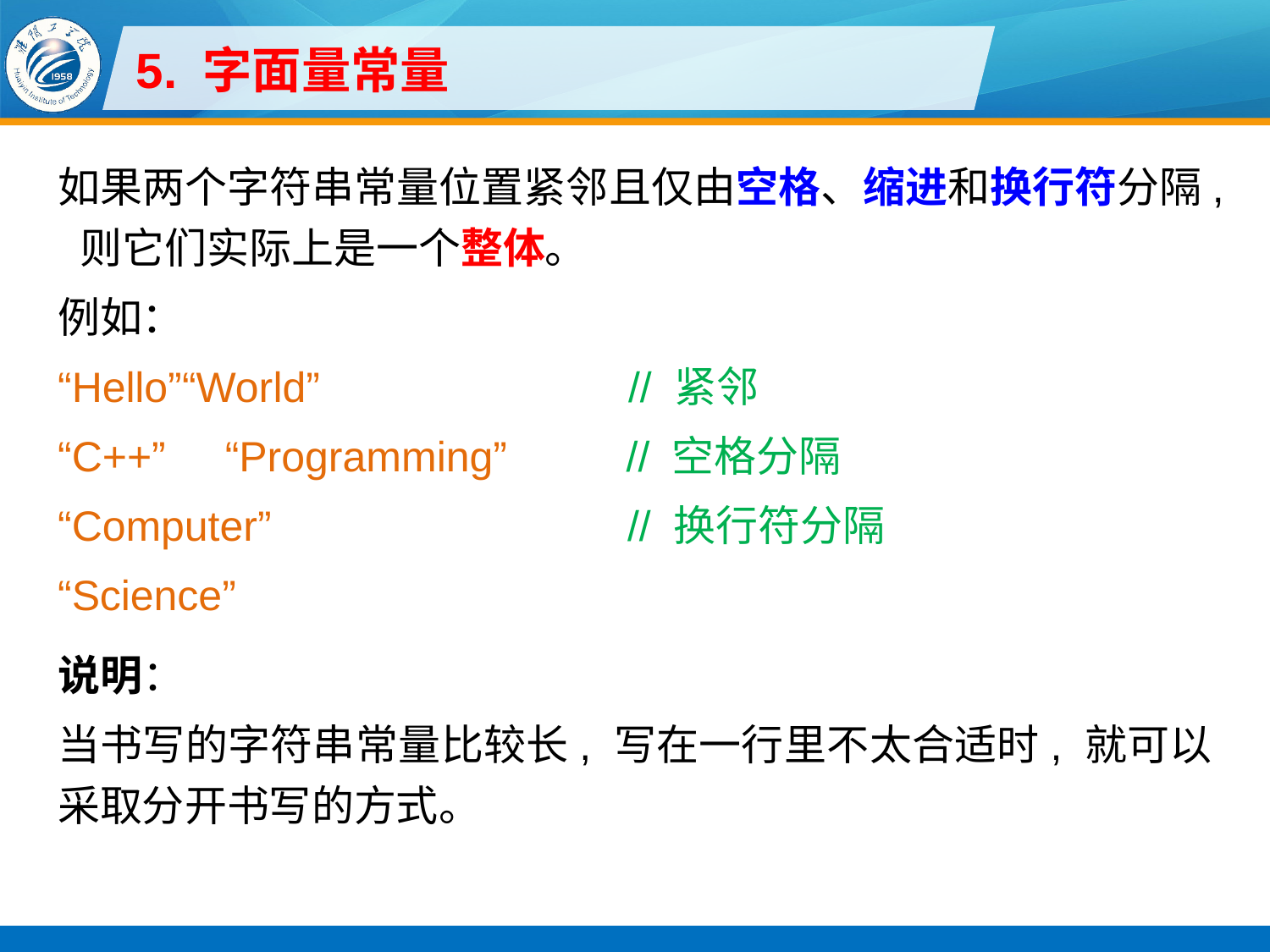

# 5. 字面量常量
如果两个字符串常量位置紧邻且仅由空格、缩进和换行符分隔, 则它们实际上是一个整体。
例如：
“Hello”“World”                          // 紧邻
“C++”     “Programming”          // 空格分隔
“Computer”                              // 换行符分隔
“Science”
说明：
当书写的字符串常量比较长, 写在一行里不太合适时, 就可以采取分开书写的方式。